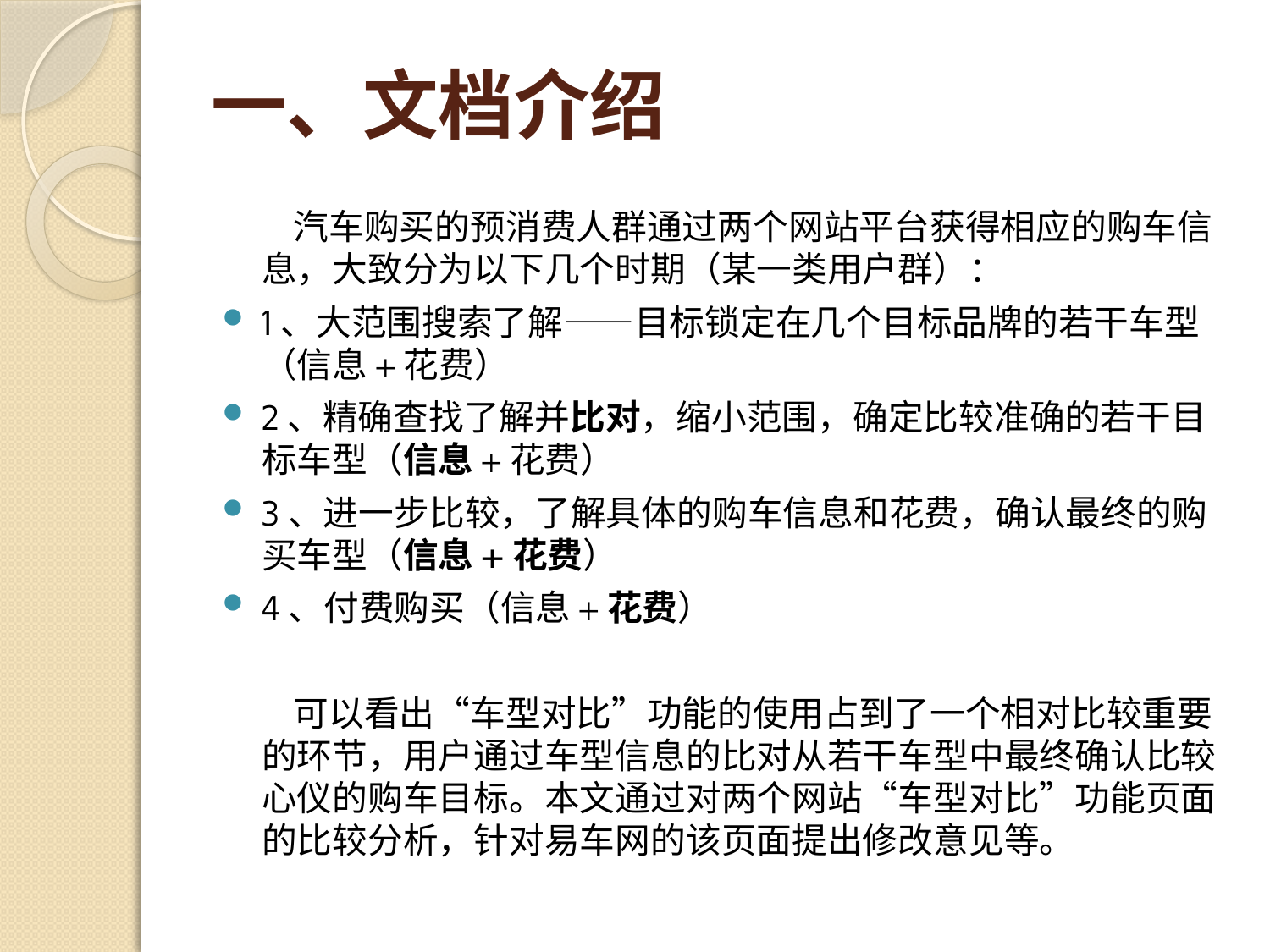

# 一、文档介绍
        汽车购买的预消费人群通过两个网站平台获得相应的购车信息，大致分为以下几个时期（某一类用户群）：
1、大范围搜索了解——目标锁定在几个目标品牌的若干车型（信息+花费）
2、精确查找了解并比对，缩小范围，确定比较准确的若干目标车型（信息+花费）
3、进一步比较，了解具体的购车信息和花费，确认最终的购买车型（信息+花费）
4、付费购买（信息+花费）

        可以看出“车型对比”功能的使用占到了一个相对比较重要的环节，用户通过车型信息的比对从若干车型中最终确认比较心仪的购车目标。本文通过对两个网站“车型对比”功能页面的比较分析，针对易车网的该页面提出修改意见等。